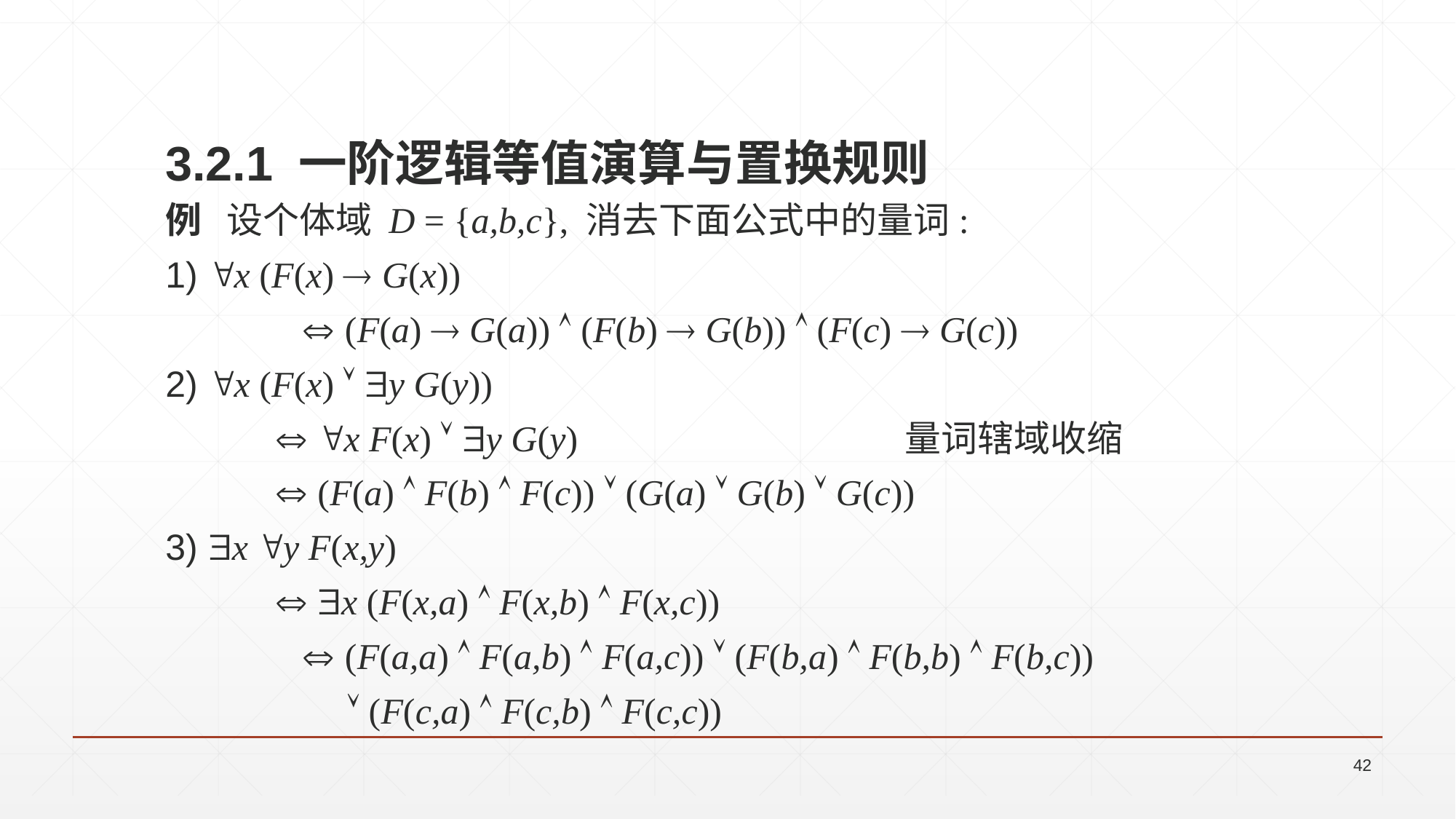

3.2.1 一阶逻辑等值演算与置换规则
例   设个体域 D = {a,b,c}, 消去下面公式中的量词:
1) ∀x (F(x) → G(x))
		⇔ (F(a) → G(a)) ∧ (F(b) → G(b)) ∧ (F(c) → G(c))
2) ∀x (F(x) ∨ ∃y G(y))
	⇔ ∀x F(x) ∨ ∃y G(y)                                   量词辖域收缩
	⇔ (F(a) ∧ F(b) ∧ F(c)) ∨ (G(a) ∨ G(b) ∨ G(c))
3) ∃x ∀y F(x,y)
	⇔ ∃x (F(x,a) ∧ F(x,b) ∧ F(x,c))
		⇔ (F(a,a) ∧ F(a,b) ∧ F(a,c)) ∨ (F(b,a) ∧ F(b,b) ∧ F(b,c))
     	     ∨ (F(c,a) ∧ F(c,b) ∧ F(c,c))
42